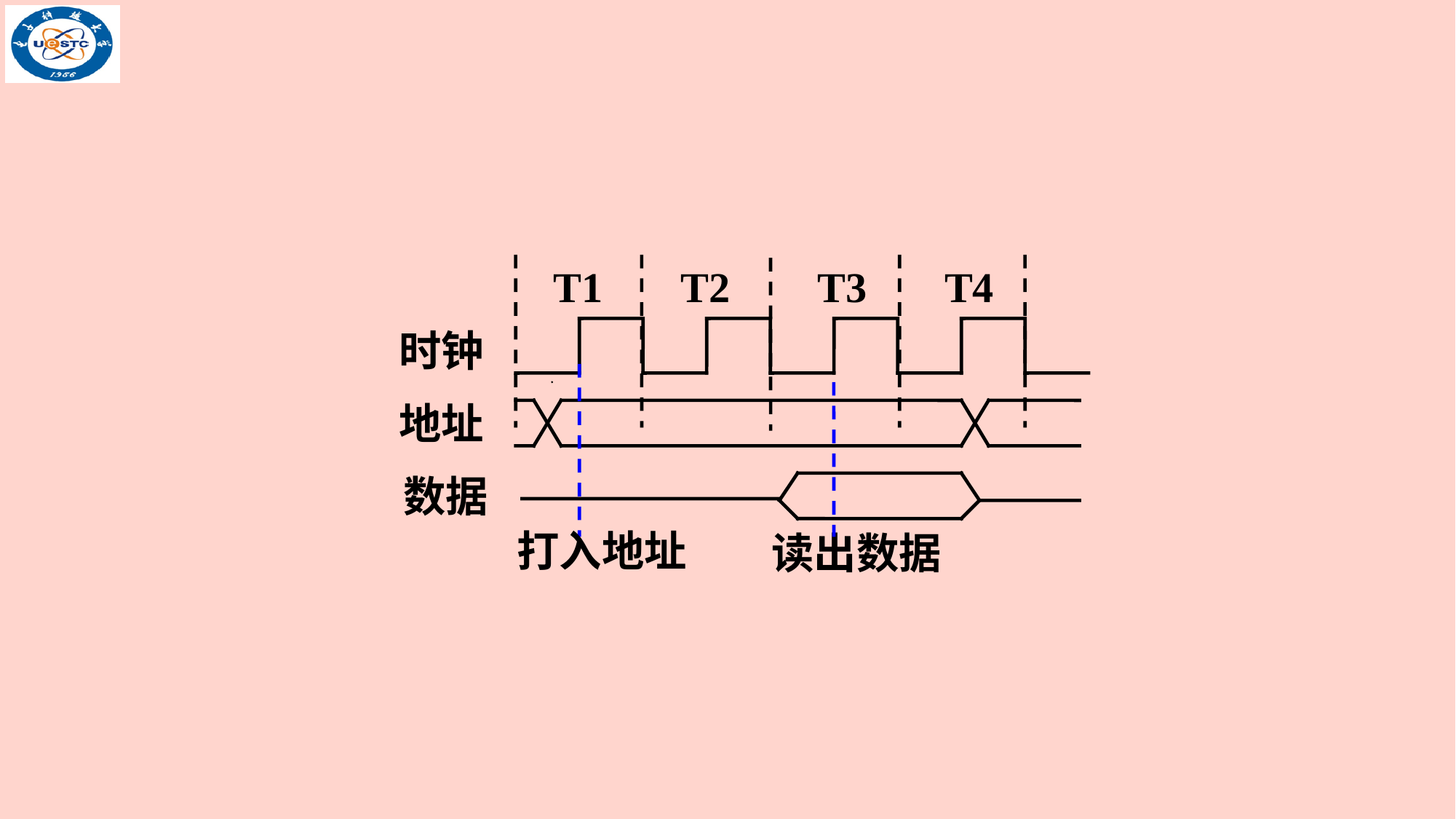

T1
T2
T3
T4
时钟

地址

数据

打入地址
读出数据